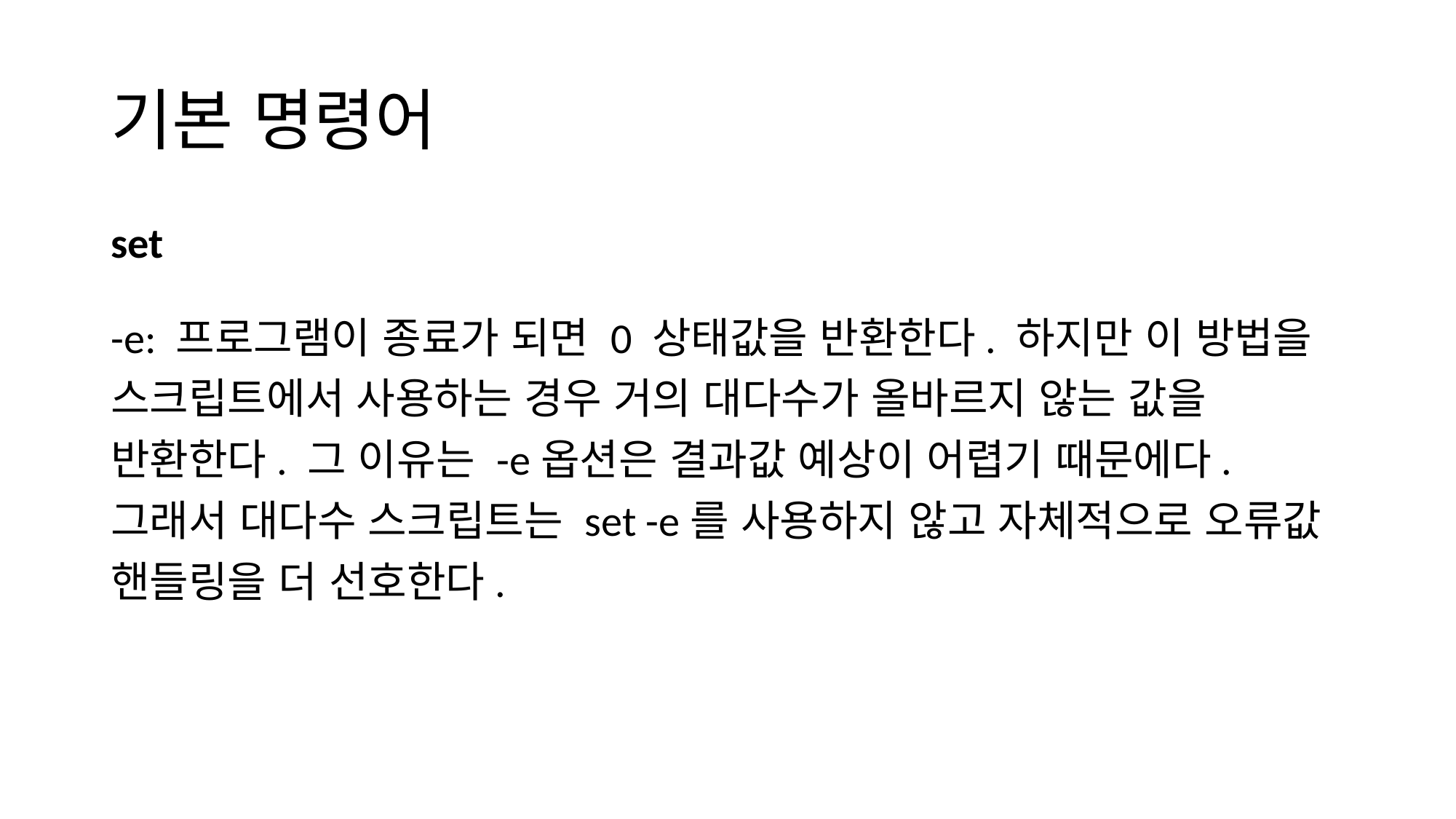

# 기본 명령어
set
-e: 프로그램이 종료가 되면 0 상태값을 반환한다. 하지만 이 방법을 스크립트에서 사용하는 경우 거의 대다수가 올바르지 않는 값을 반환한다. 그 이유는 -e옵션은 결과값 예상이 어렵기 때문에다. 그래서 대다수 스크립트는 set -e를 사용하지 않고 자체적으로 오류값 핸들링을 더 선호한다.